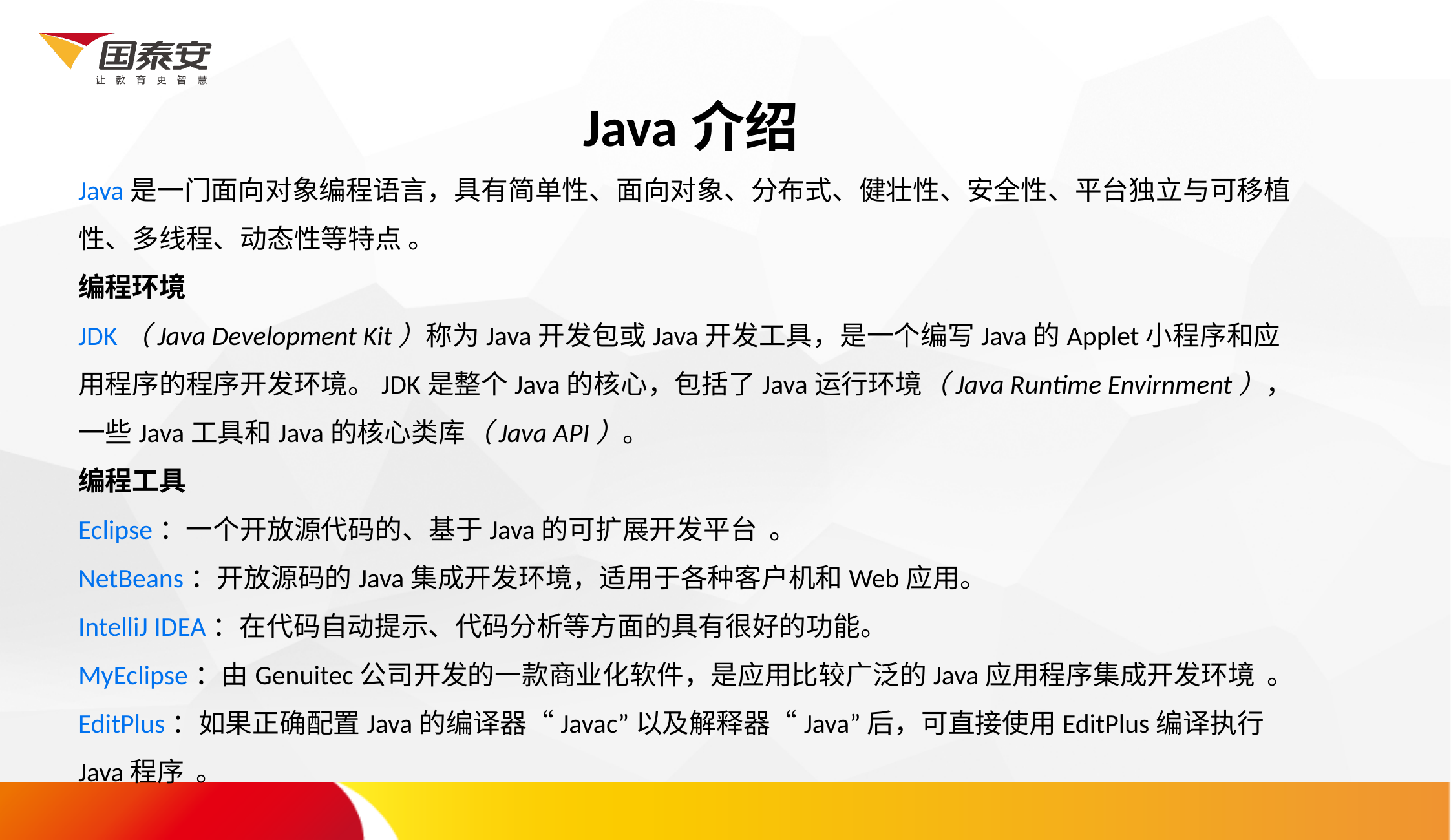

Java介绍
Java是一门面向对象编程语言，具有简单性、面向对象、分布式、健壮性、安全性、平台独立与可移植性、多线程、动态性等特点 。
编程环境
JDK（Java Development Kit）称为Java开发包或Java开发工具，是一个编写Java的Applet小程序和应用程序的程序开发环境。JDK是整个Java的核心，包括了Java运行环境（Java Runtime Envirnment），一些Java工具和Java的核心类库（Java API）。
编程工具
Eclipse：一个开放源代码的、基于Java的可扩展开发平台  。
NetBeans：开放源码的Java集成开发环境，适用于各种客户机和Web应用。
IntelliJ IDEA：在代码自动提示、代码分析等方面的具有很好的功能。
MyEclipse：由Genuitec公司开发的一款商业化软件，是应用比较广泛的Java应用程序集成开发环境  。
EditPlus：如果正确配置Java的编译器“Javac”以及解释器“Java”后，可直接使用EditPlus编译执行Java程序  。